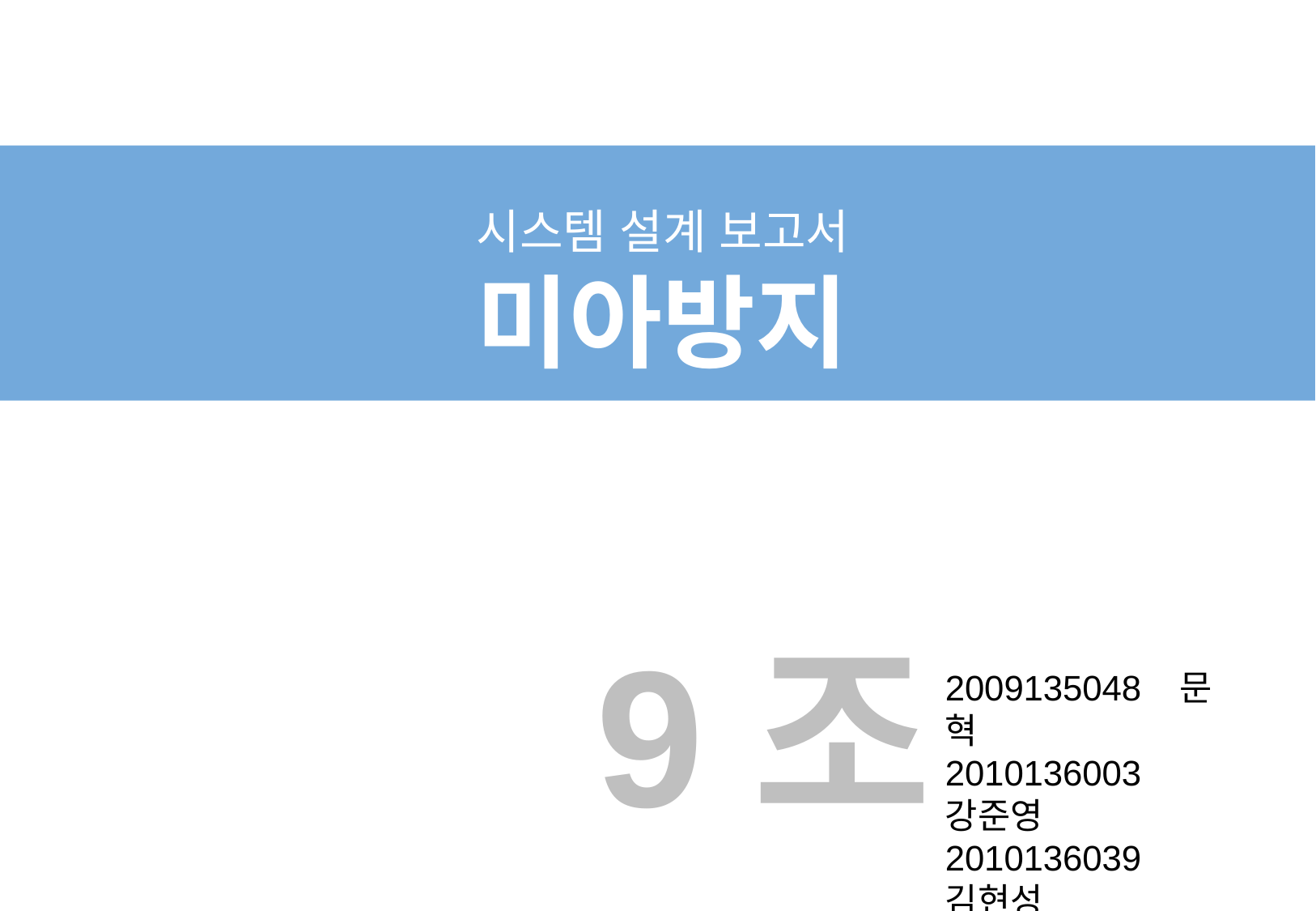

시스템 설계 보고서
미아방지
				9조
2009135048   문   혁
2010136003   강준영
2010136039   김현성
2013136147   임효균